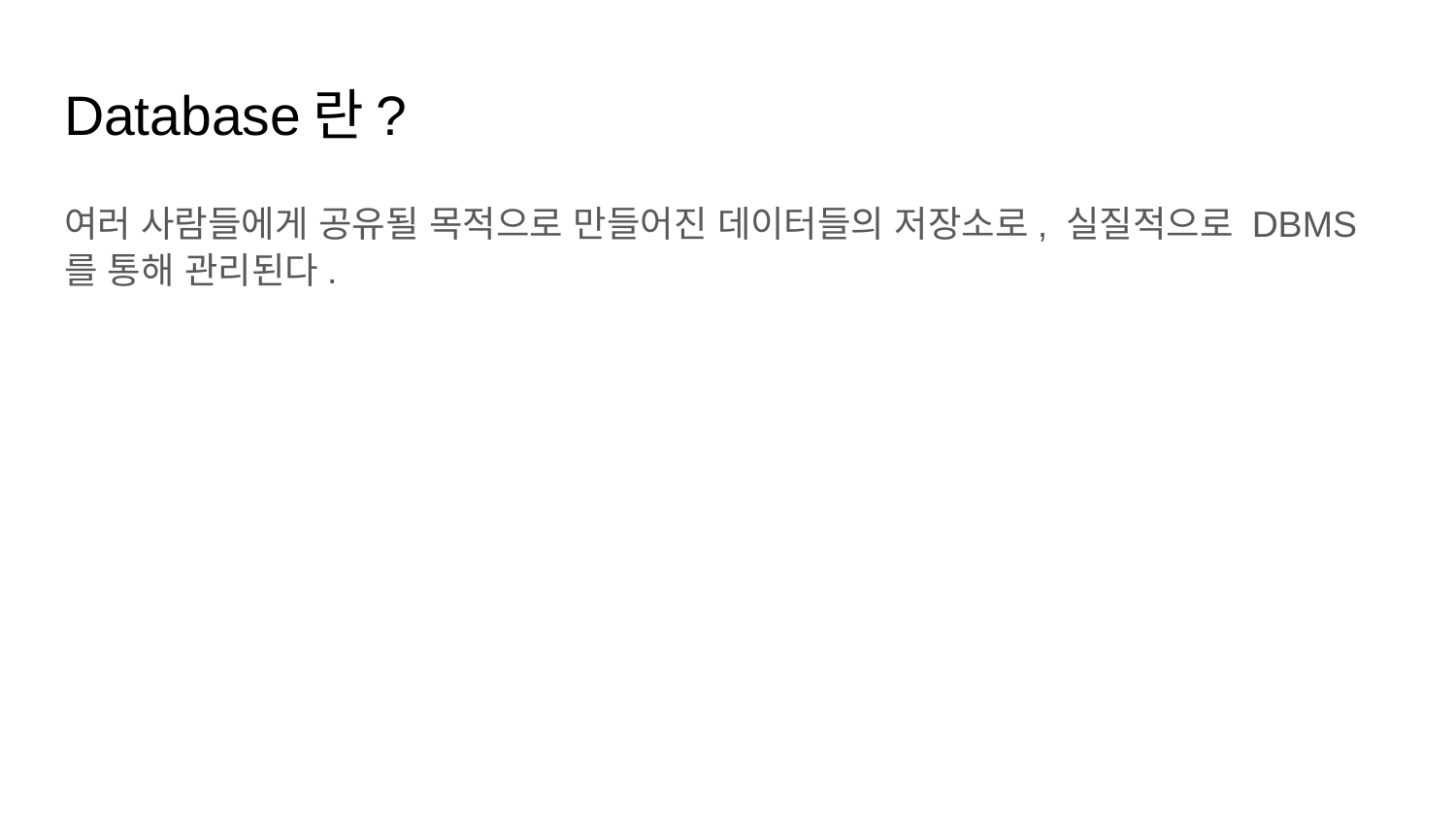

# Database란?
여러 사람들에게 공유될 목적으로 만들어진 데이터들의 저장소로, 실질적으로 DBMS를 통해 관리된다.